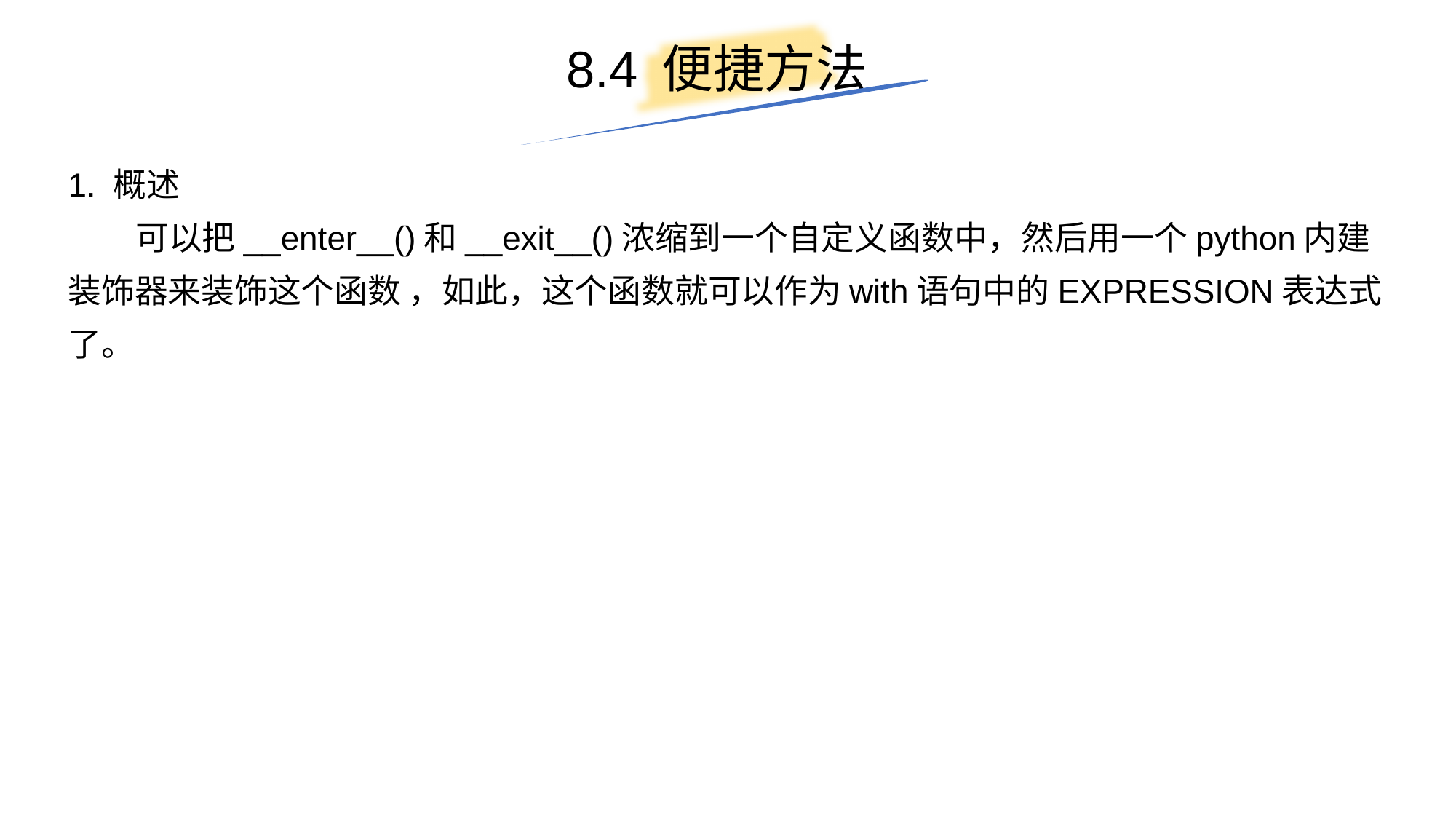

# 8.4 便捷方法

1. 概述
        可以把__enter__()和__exit__()浓缩到一个自定义函数中，然后用一个python内建装饰器来装饰这个函数 ，如此，这个函数就可以作为with语句中的EXPRESSION表达式了。